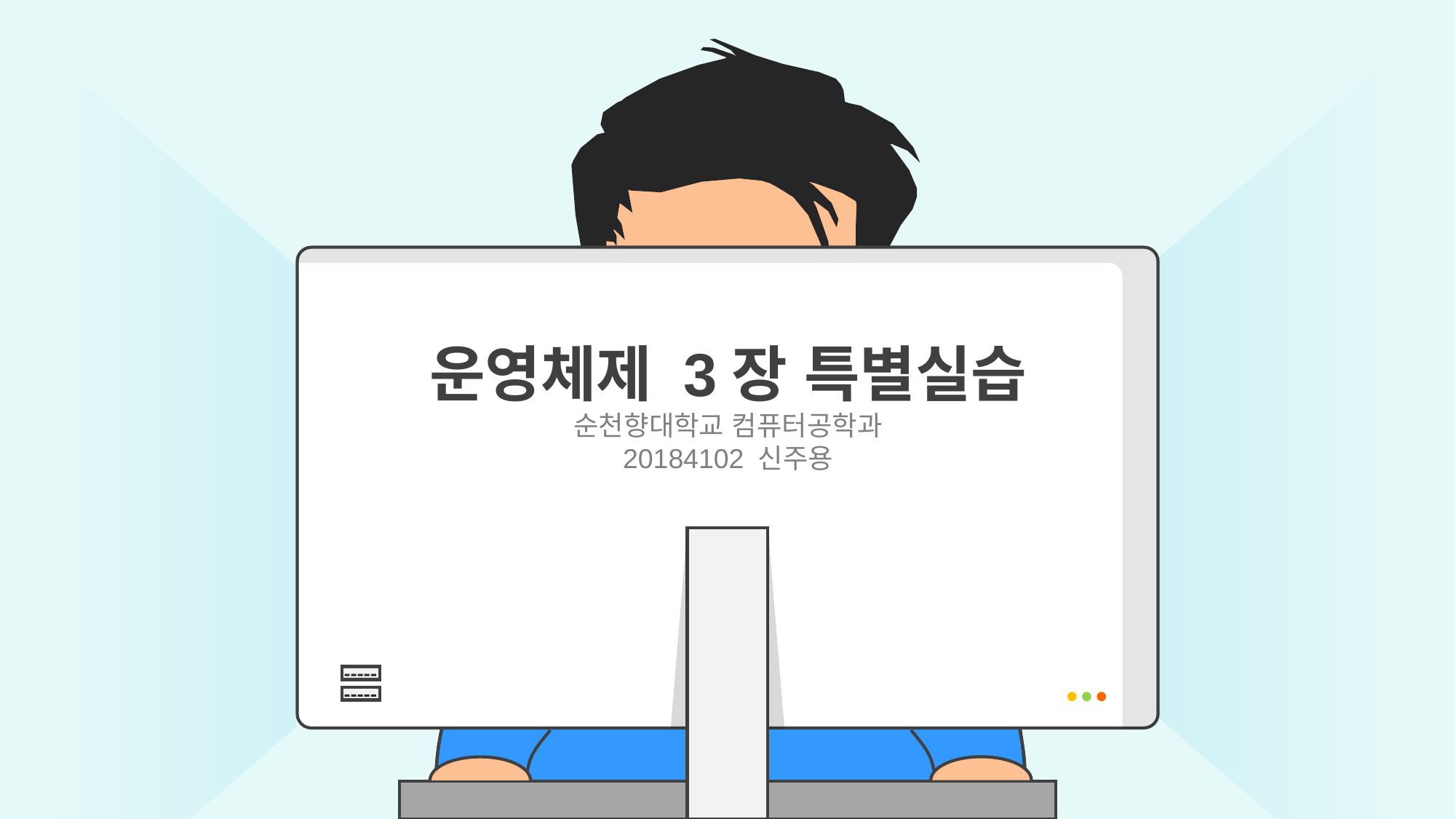

운영체제 3장 특별실습
순천향대학교 컴퓨터공학과
20184102 신주용